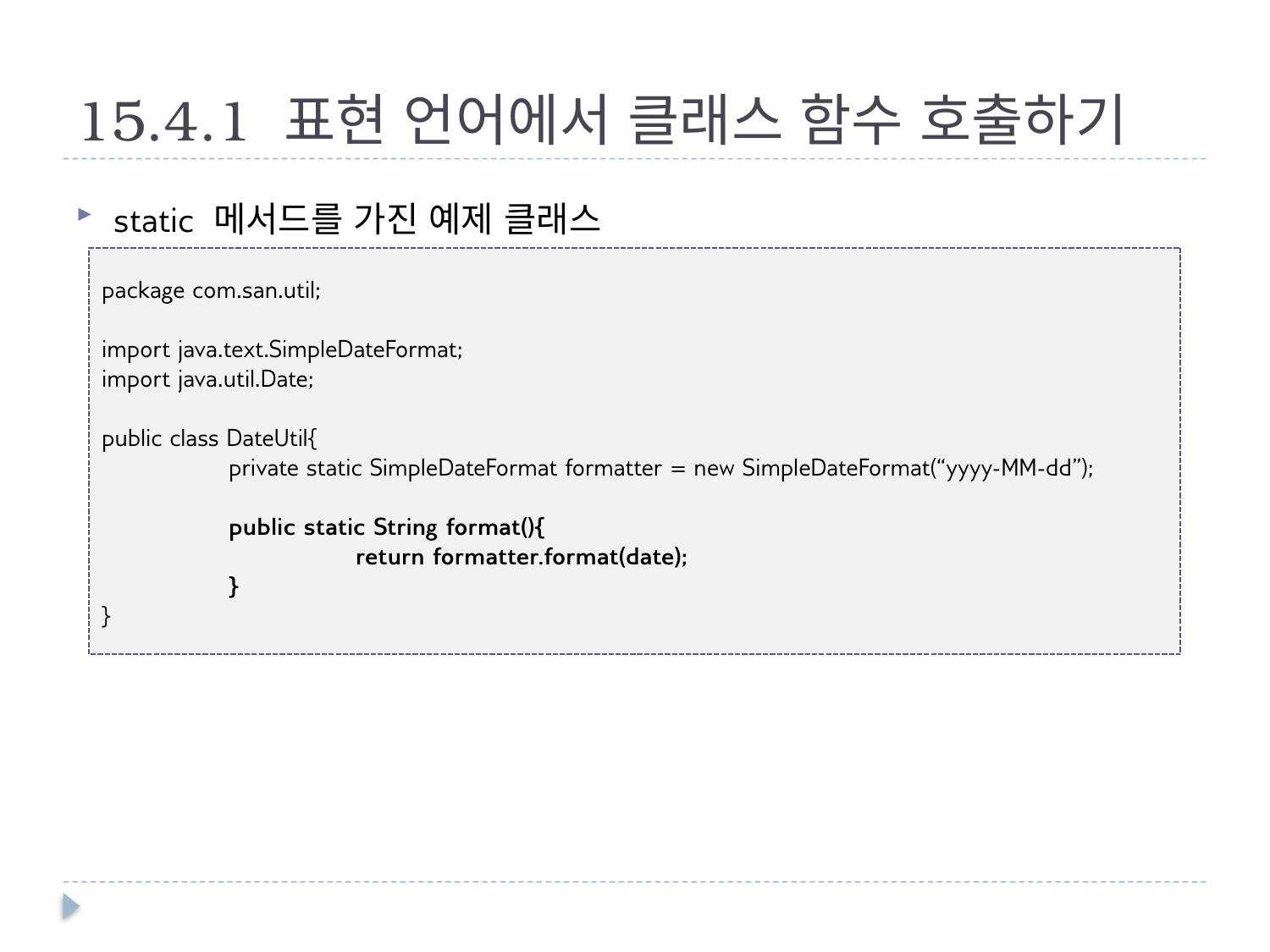

# 15.4.1 표현 언어에서 클래스 함수 호출하기
static 메서드를 가진 예제 클래스
package com.san.util;

import java.text.SimpleDateFormat;
import java.util.Date;

public class DateUtil{
	private static SimpleDateFormat formatter = new SimpleDateFormat(“yyyy-MM-dd”);

	public static String format(){
		return formatter.format(date);
	}
}